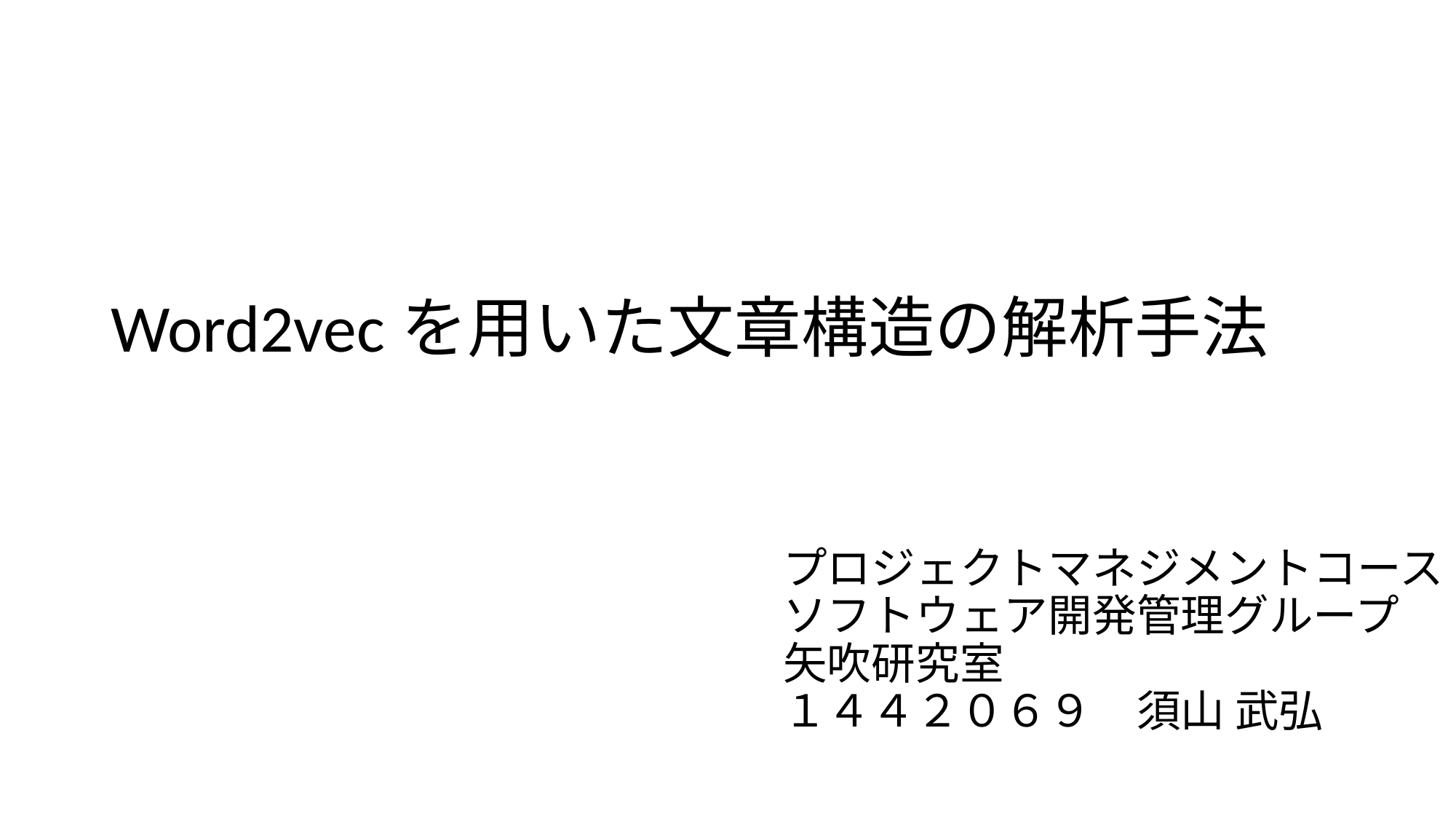

# Word2vecを用いた文章構造の解析手法
プロジェクトマネジメントコース
ソフトウェア開発管理グループ
矢吹研究室
１４４２０６９　須山 武弘